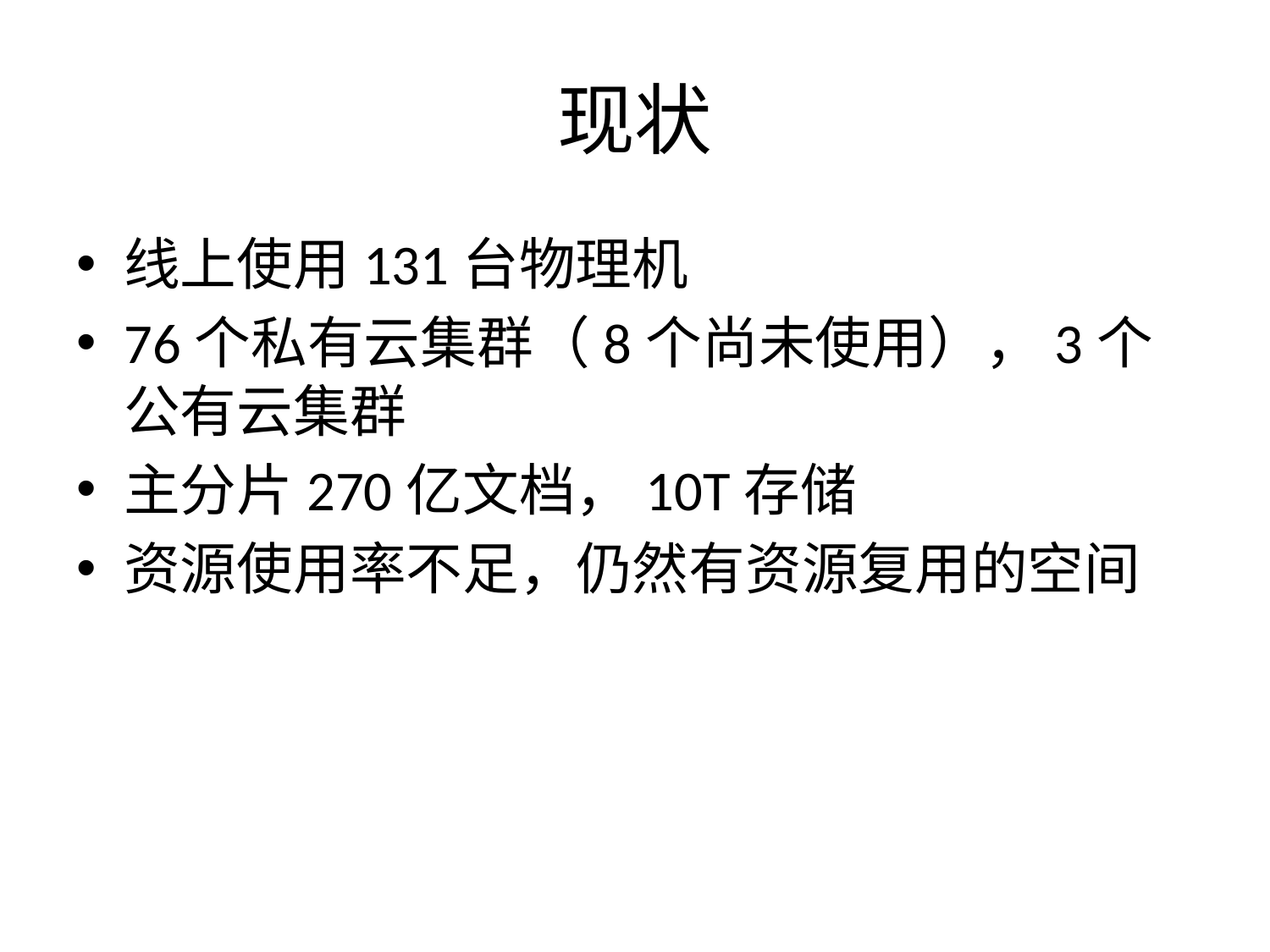

# 现状
线上使用131台物理机
76个私有云集群（8个尚未使用），3个公有云集群
主分片270亿文档，10T存储
资源使用率不足，仍然有资源复用的空间